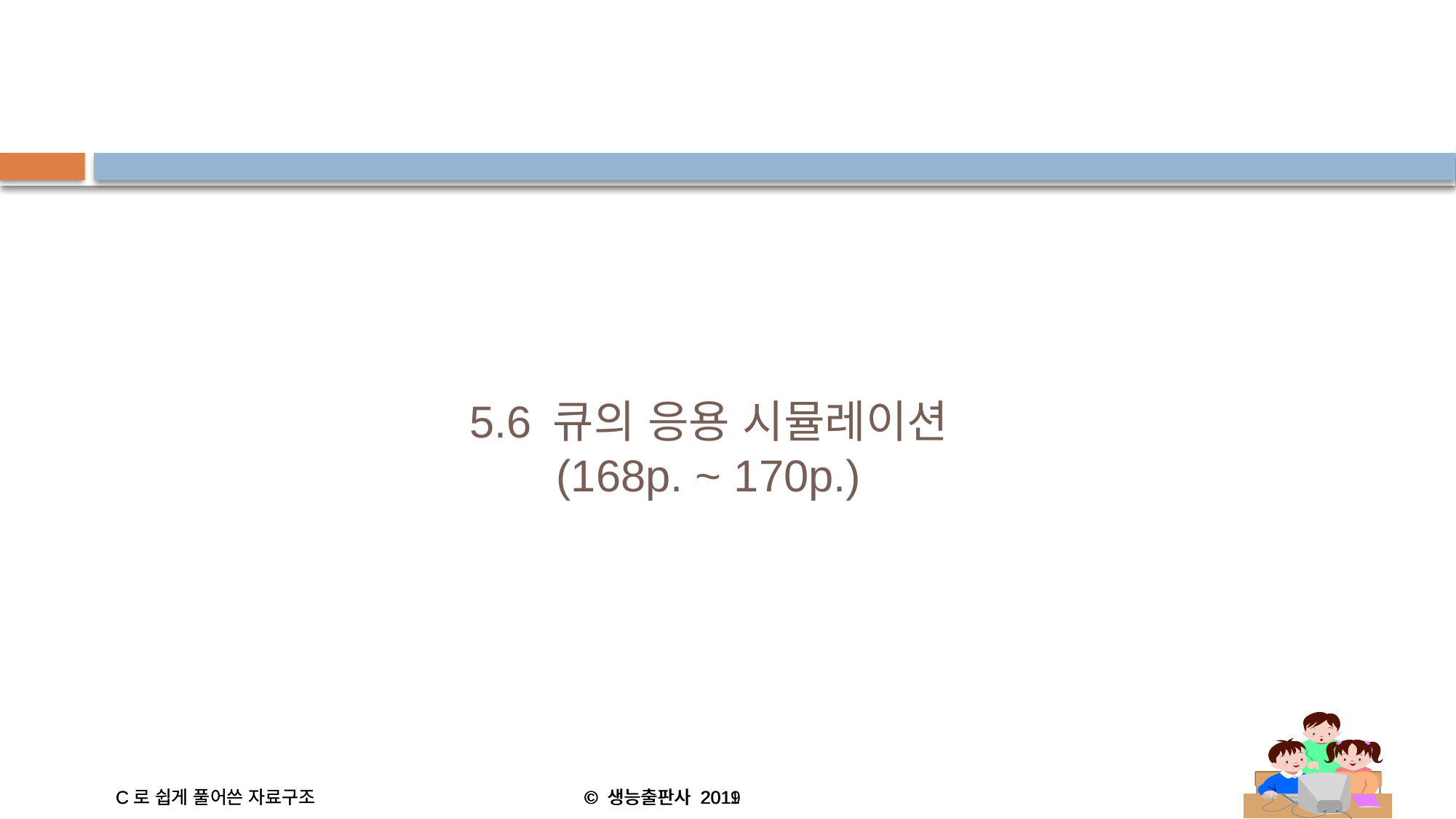

27
5.6 큐의 응용 시뮬레이션
(168p. ~ 170p.)